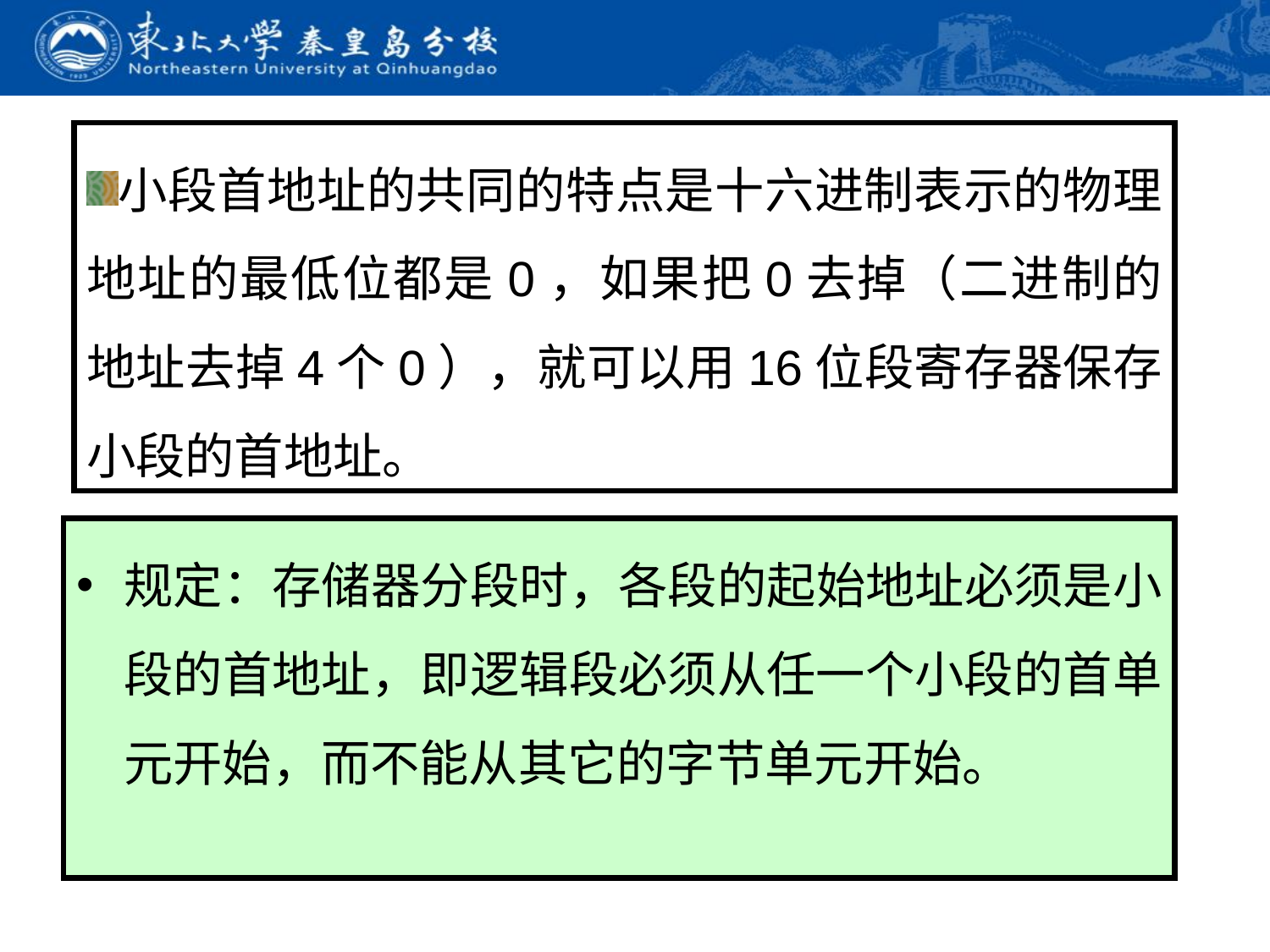

小段首地址的共同的特点是十六进制表示的物理地址的最低位都是0，如果把0去掉（二进制的地址去掉4个0），就可以用16位段寄存器保存小段的首地址。
规定：存储器分段时，各段的起始地址必须是小段的首地址，即逻辑段必须从任一个小段的首单元开始，而不能从其它的字节单元开始。